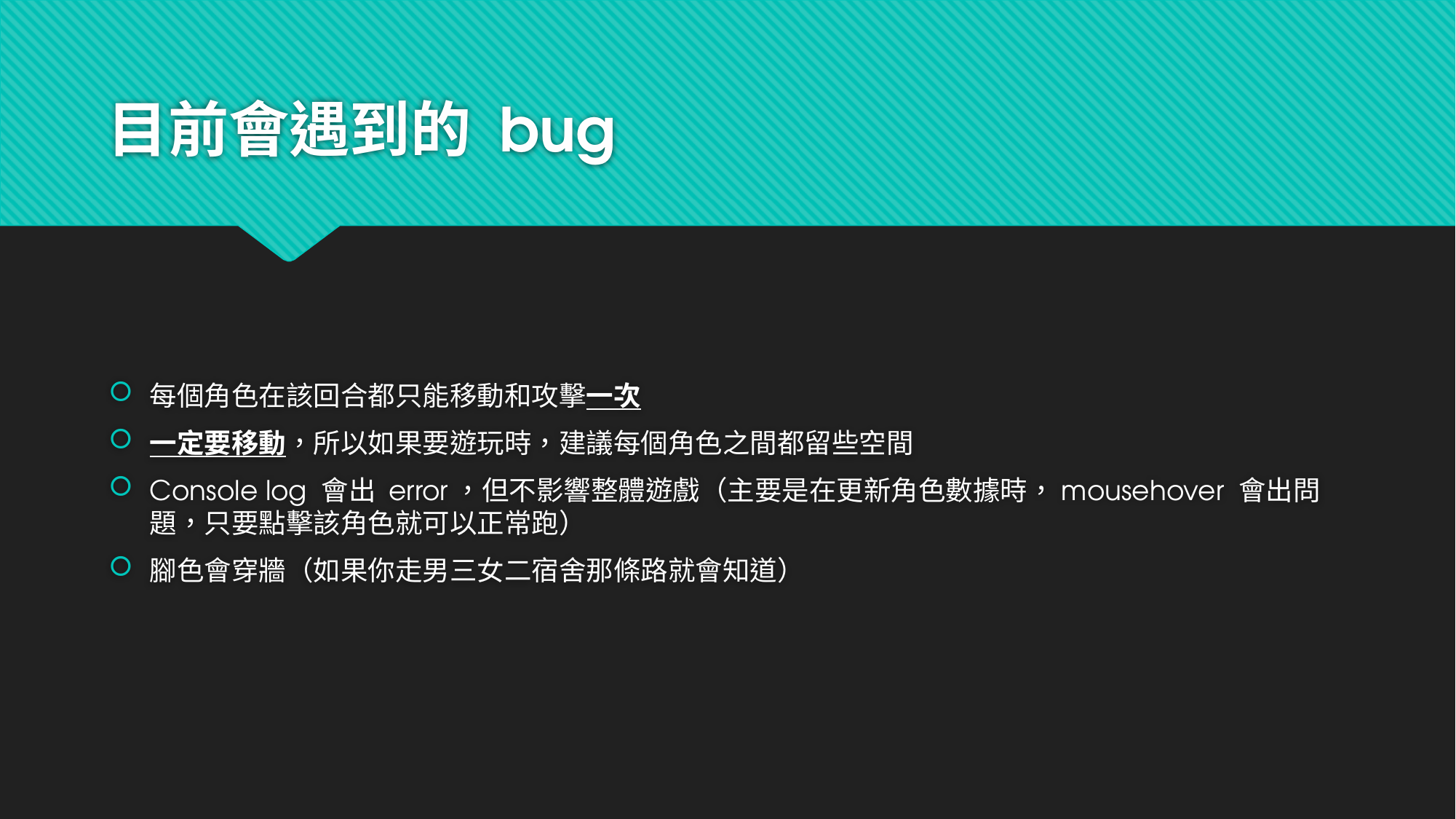

# 目前會遇到的 bug
每個角色在該回合都只能移動和攻擊一次
一定要移動，所以如果要遊玩時，建議每個角色之間都留些空間
Console log 會出 error，但不影響整體遊戲（主要是在更新角色數據時，mousehover 會出問題，只要點擊該角色就可以正常跑）
腳色會穿牆（如果你走男三女二宿舍那條路就會知道）